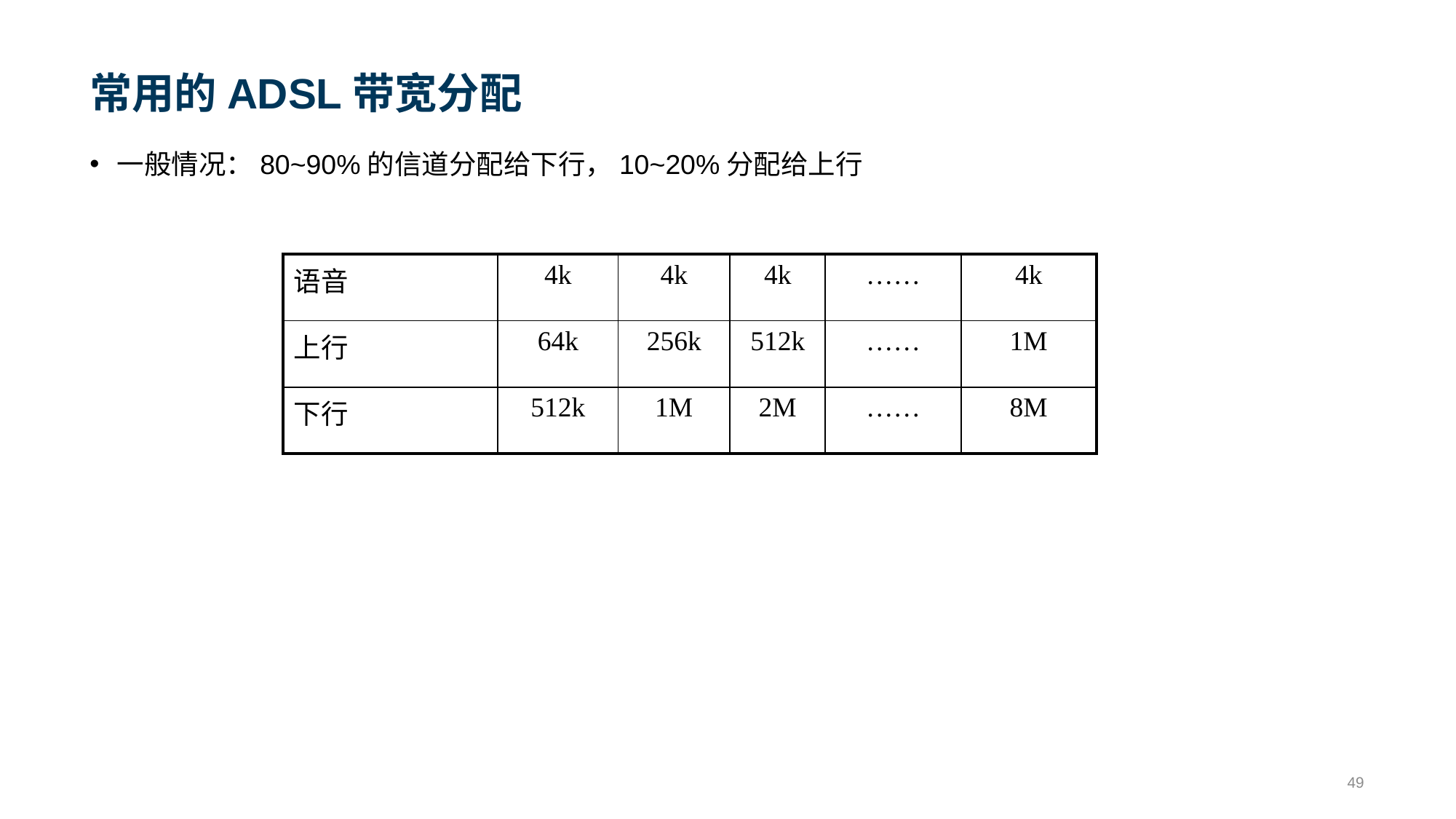

# 常用的ADSL带宽分配
一般情况：80~90%的信道分配给下行，10~20%分配给上行
| 语音 | 4k | 4k | 4k | …… | 4k |
| --- | --- | --- | --- | --- | --- |
| 上行 | 64k | 256k | 512k | …… | 1M |
| 下行 | 512k | 1M | 2M | …… | 8M |
49